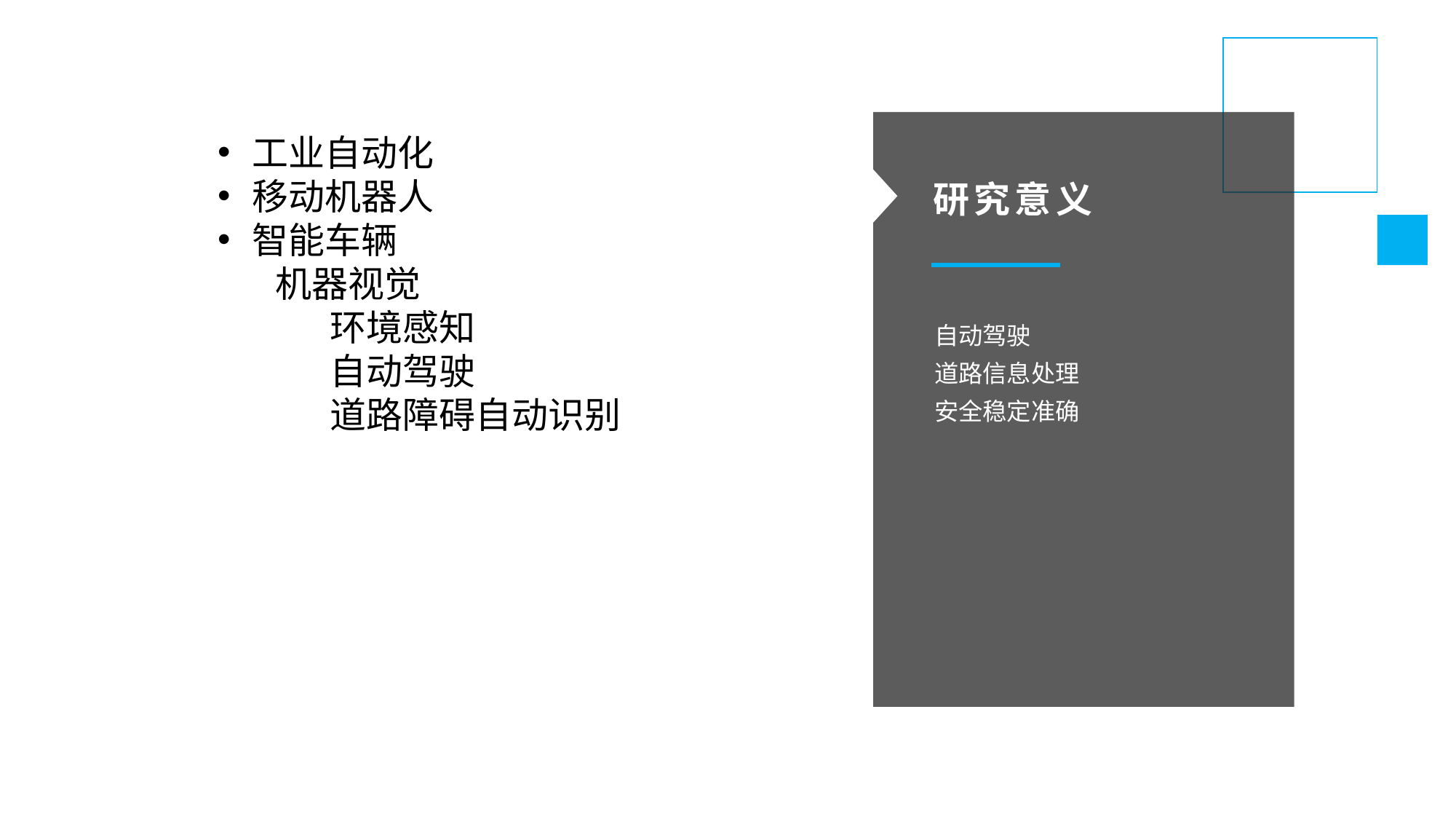

工业自动化
移动机器人
智能车辆
      机器视觉
      环境感知
      自动驾驶
      道路障碍自动识别

研究意义

自动驾驶
道路信息处理
安全稳定准确